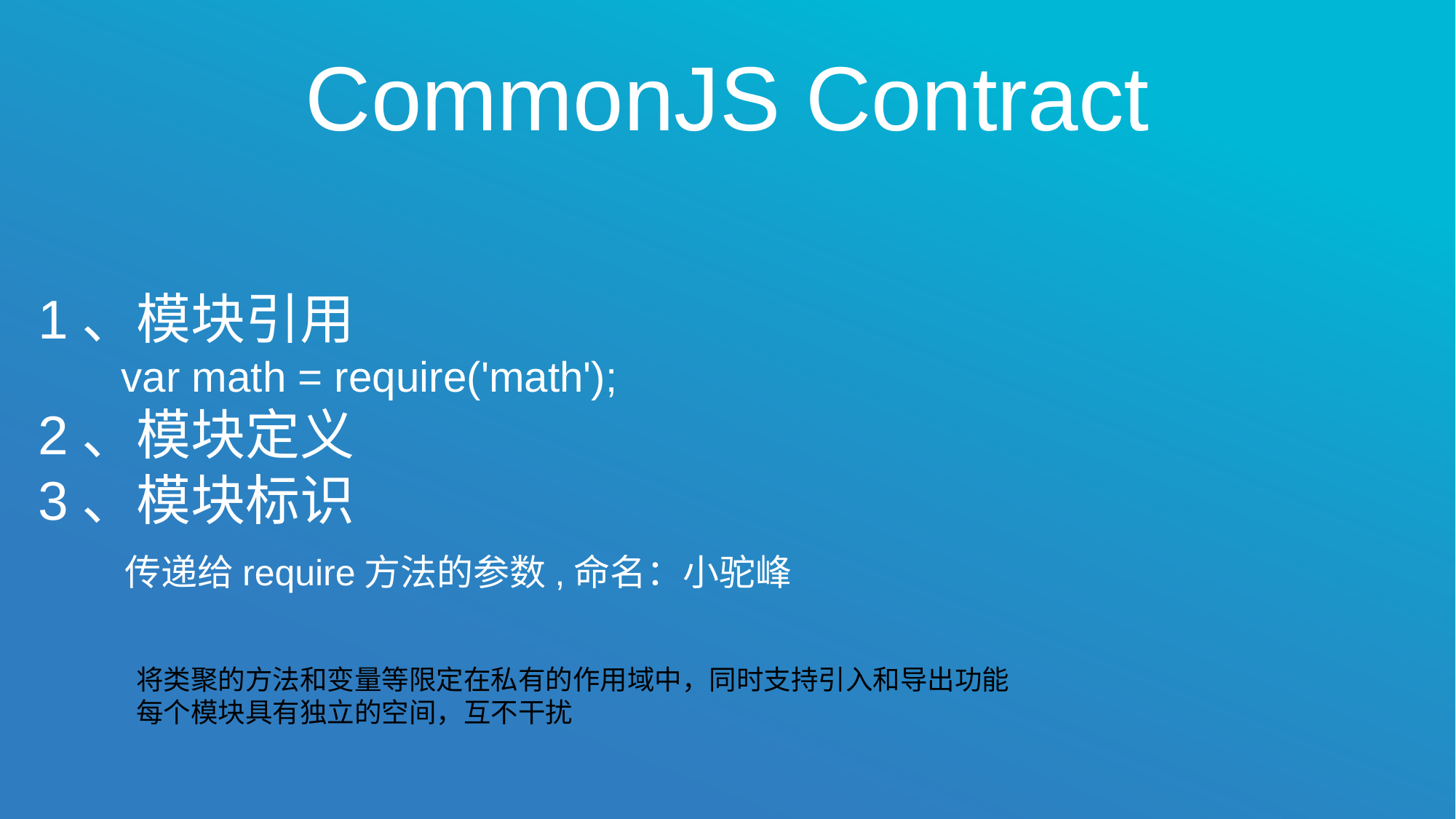

# CommonJS Contract
1、模块引用
       var math = require('math');
2、模块定义
3、模块标识
      传递给require方法的参数,命名：小驼峰
将类聚的方法和变量等限定在私有的作用域中，同时支持引入和导出功能
每个模块具有独立的空间，互不干扰